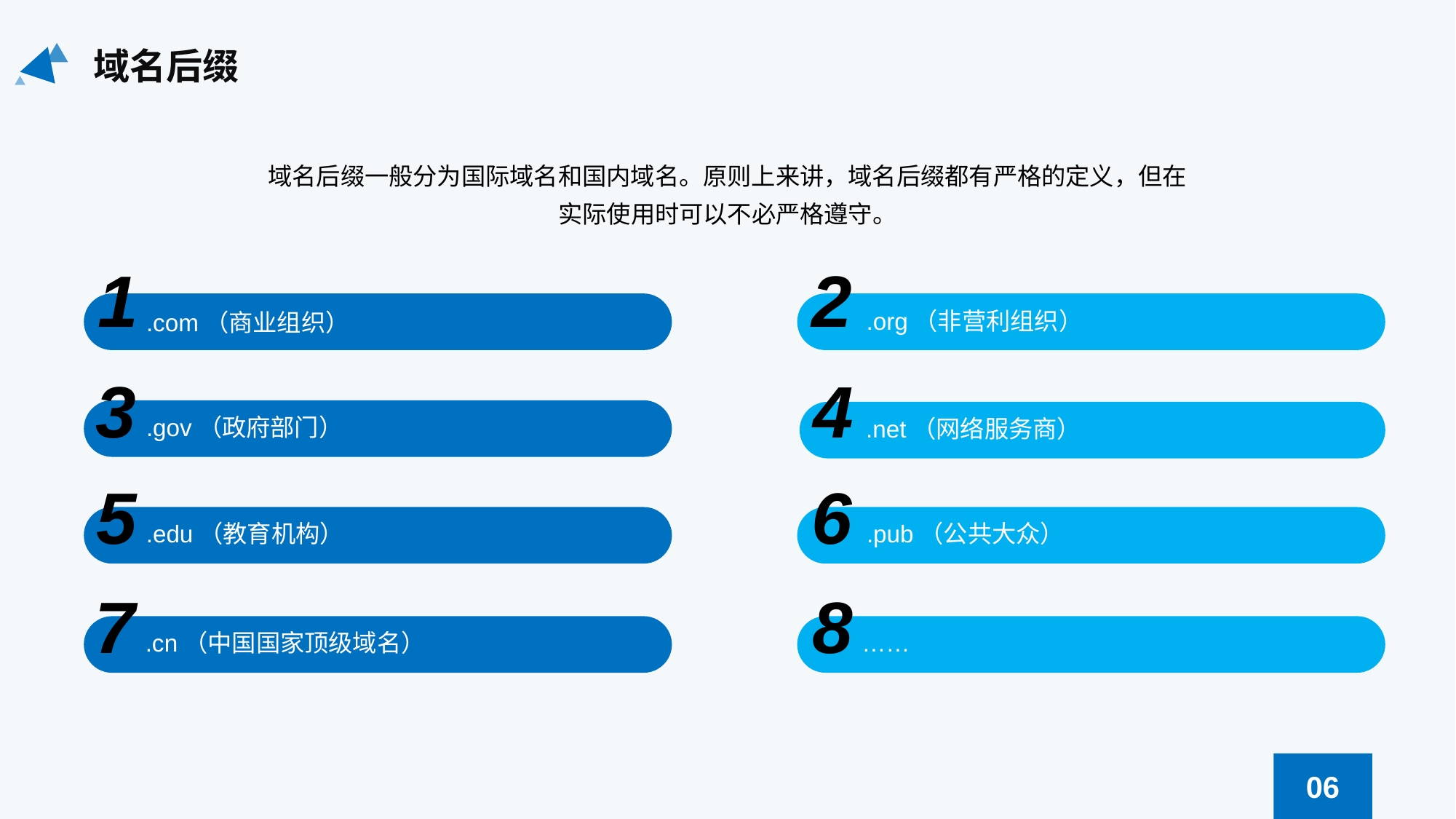

域名后缀

域名后缀一般分为国际域名和国内域名。原则上来讲，域名后缀都有严格的定义，但在实际使用时可以不必严格遵守。
2
1

.org（非营利组织）
.com（商业组织）
4
3

.gov（政府部门）
.net（网络服务商）
6
5

.edu（教育机构）
.pub（公共大众）
8
7

.cn（中国国家顶级域名）
……

06